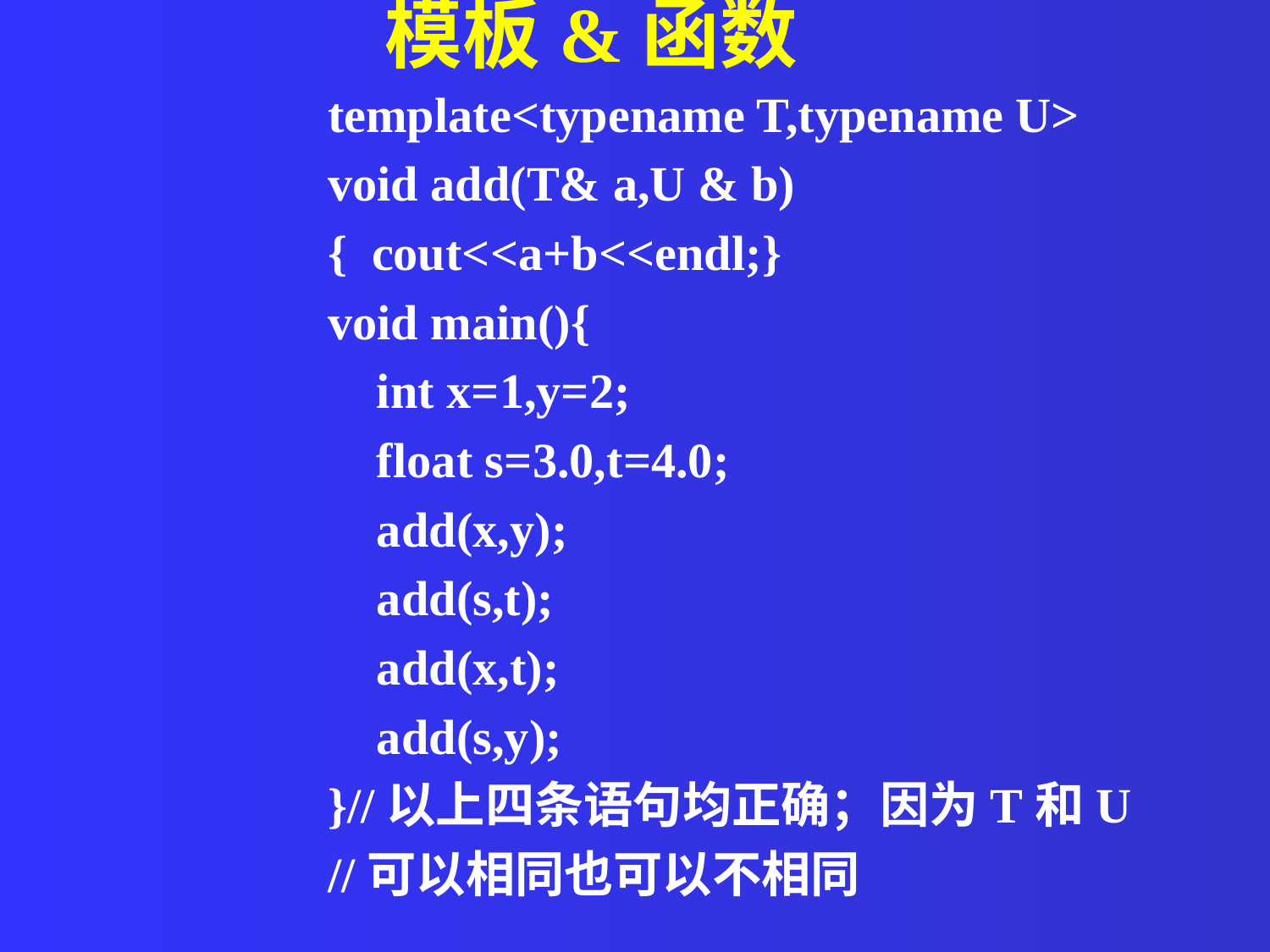

模板&函数
template<typename T,typename U>
void add(T& a,U & b)
{  cout<<a+b<<endl;}
void main(){
    int x=1,y=2;
    float s=3.0,t=4.0;
    add(x,y);
    add(s,t);
    add(x,t);
    add(s,y);
}//以上四条语句均正确；因为T和U
//可以相同也可以不相同